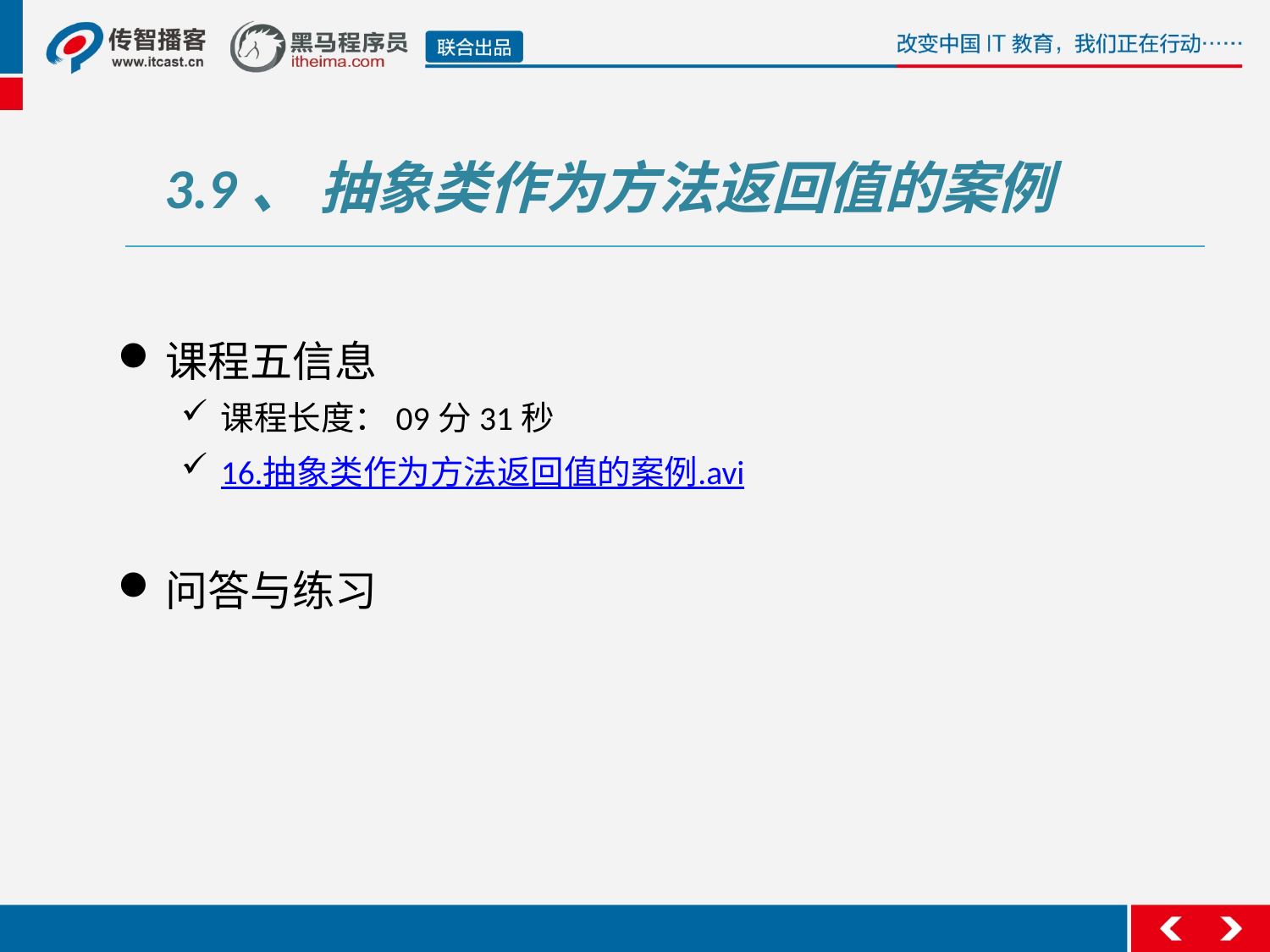

3.9、 抽象类作为方法返回值的案例

课程五信息
课程长度：09分31秒
16.抽象类作为方法返回值的案例.avi

问答与练习